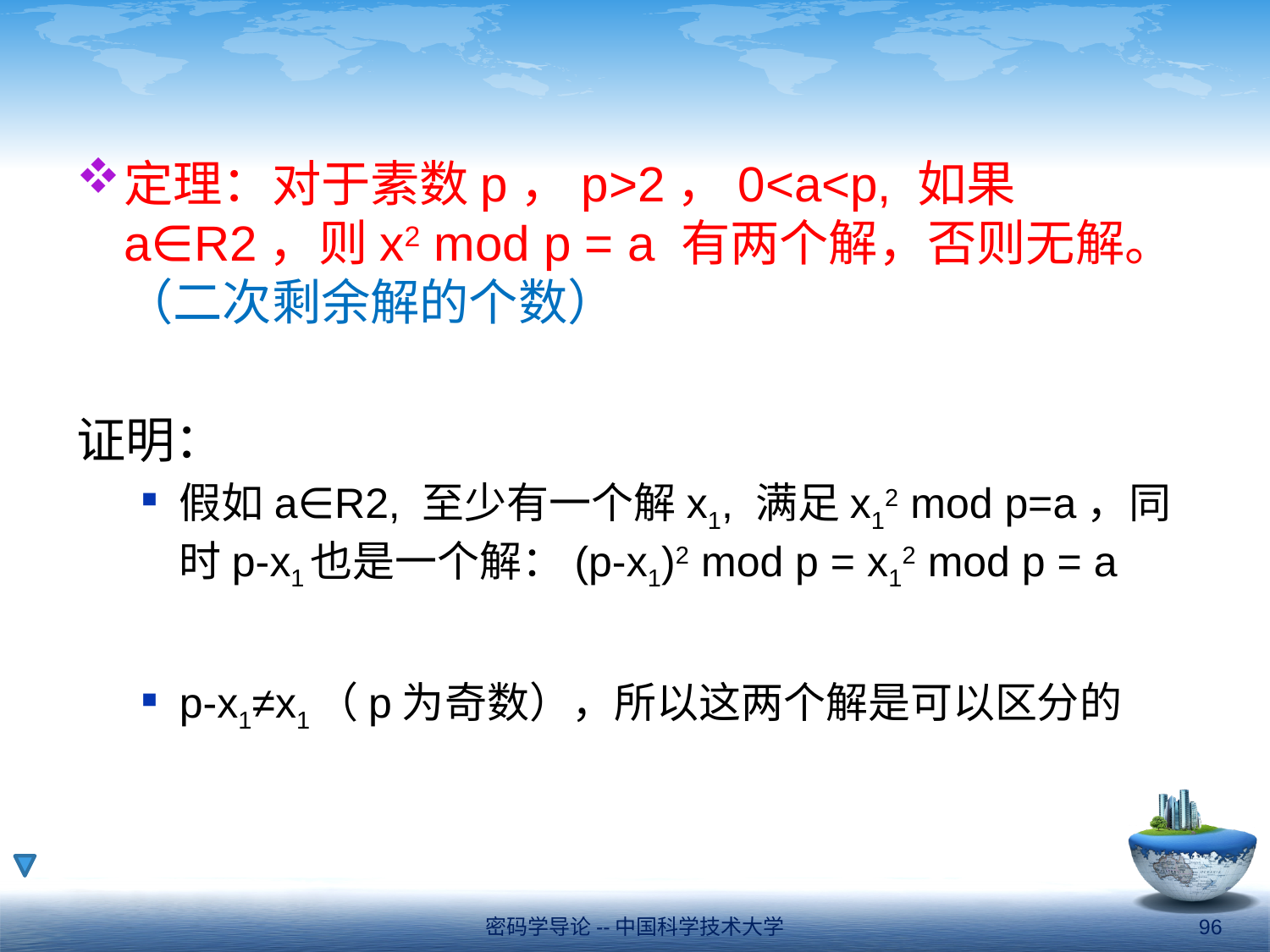

#
定理：对于素数p，p>2，0<a<p, 如果a∈R2，则x2 mod p = a 有两个解，否则无解。（二次剩余解的个数）

证明：
假如a∈R2, 至少有一个解x1, 满足x12 mod p=a，同时p-x1也是一个解：(p-x1)2 mod p = x12 mod p = a

p-x1≠x1（p为奇数），所以这两个解是可以区分的

密码学导论--中国科学技术大学
96